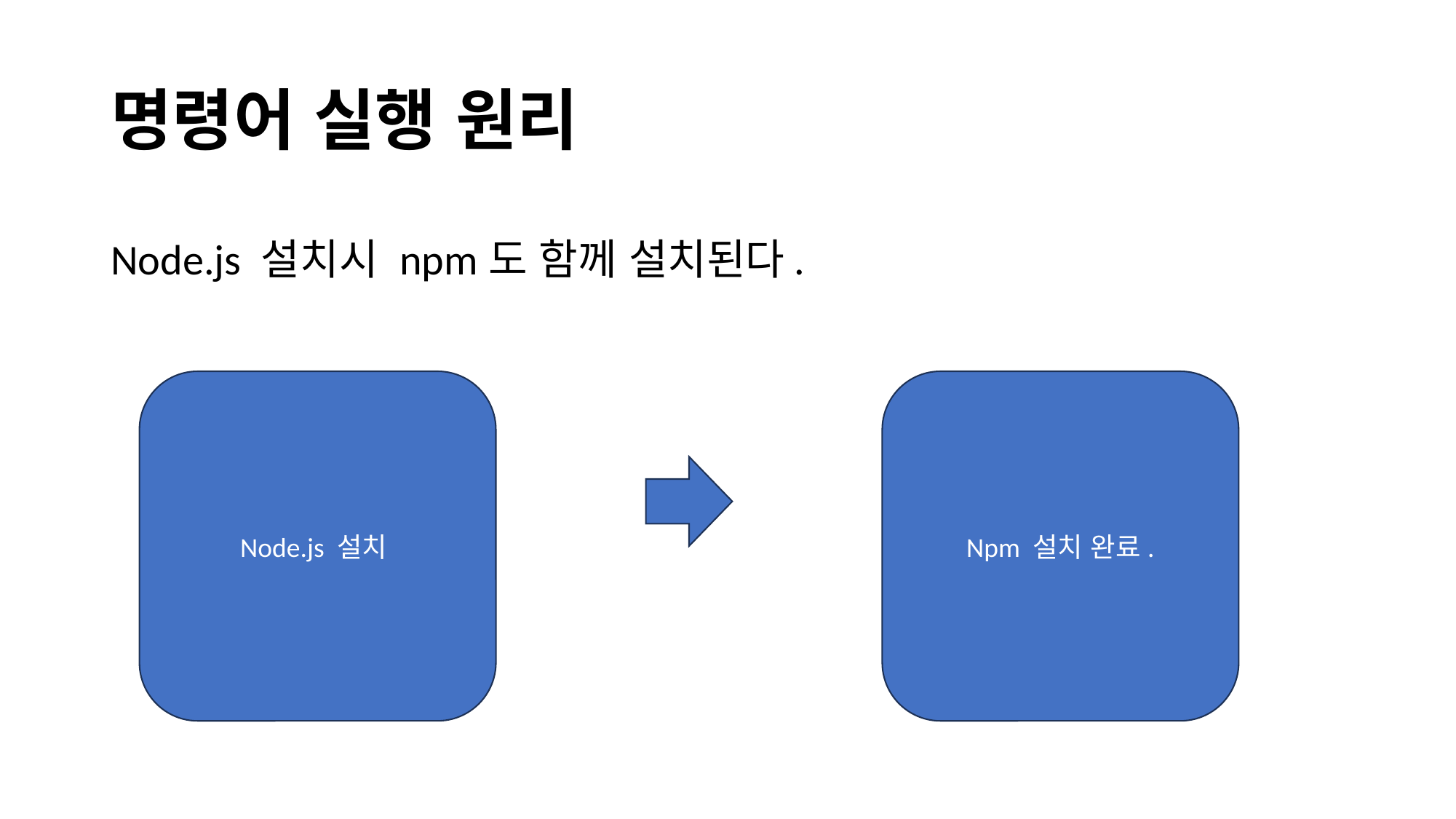

# 명령어 실행 원리
Node.js 설치시 npm도 함께 설치된다.

Npm 설치 완료.
Node.js 설치